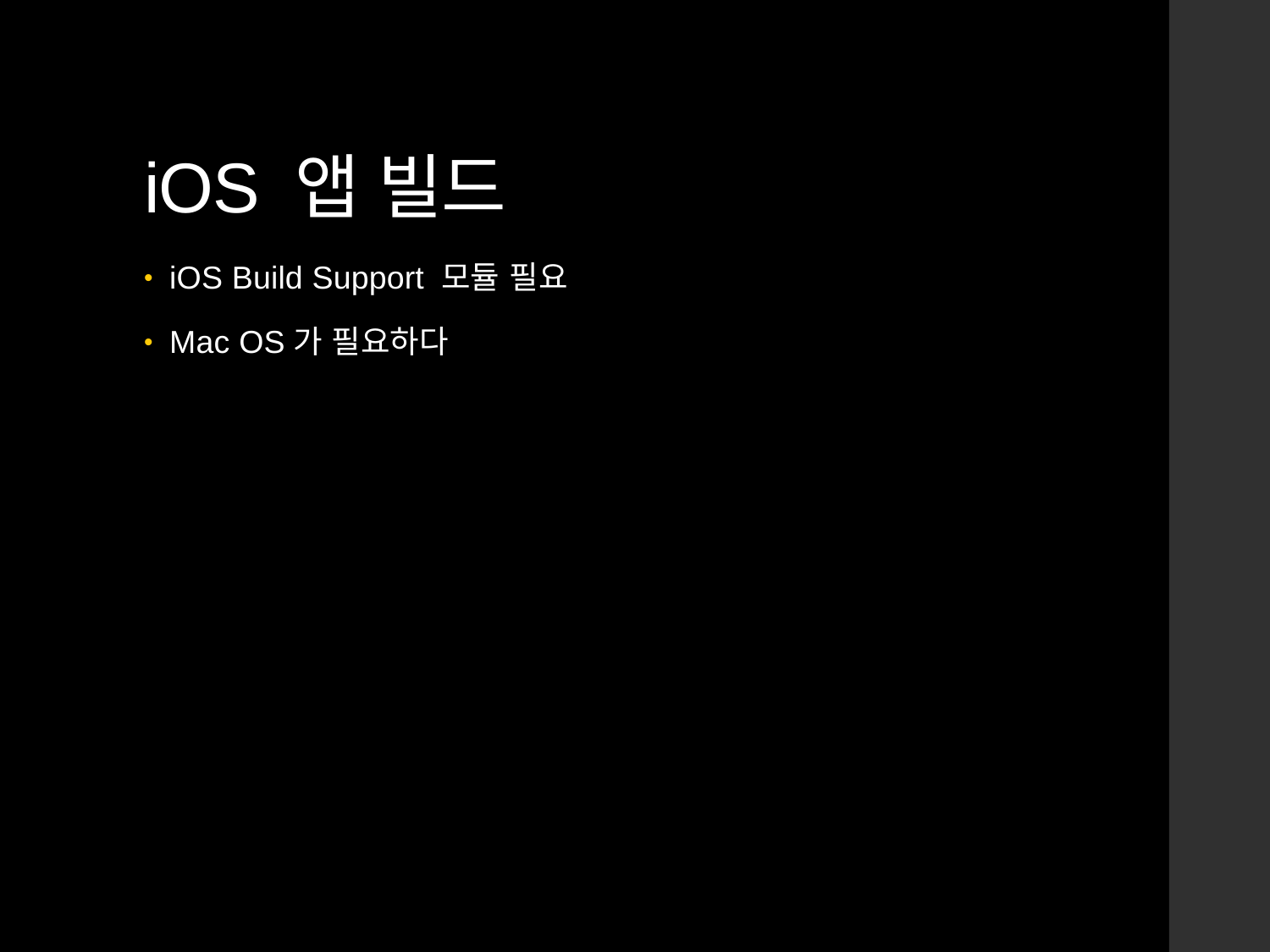

# iOS 앱 빌드
iOS Build Support 모듈 필요
Mac OS가 필요하다